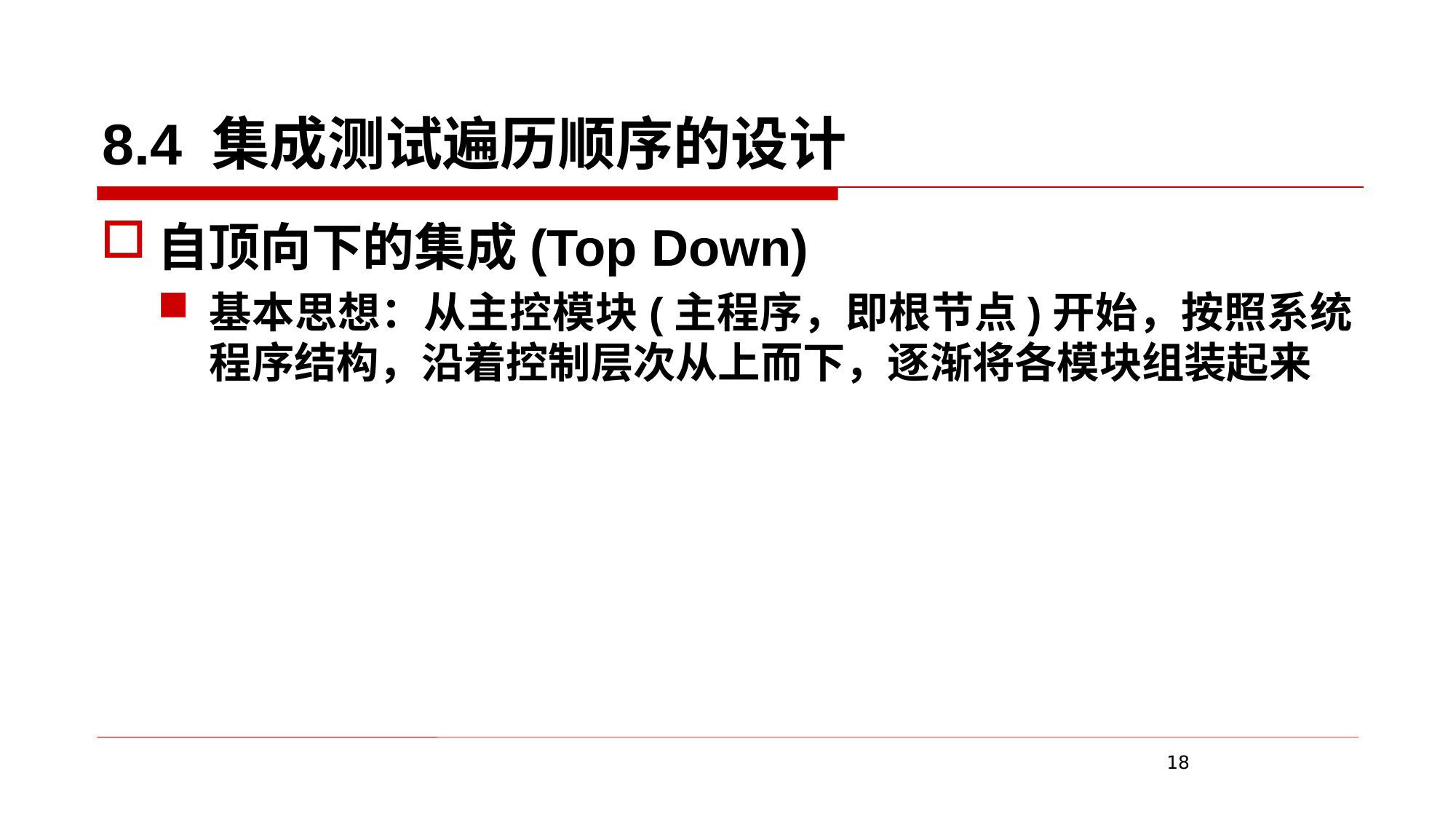

8.4 集成测试遍历顺序的设计
自顶向下的集成(Top Down)
基本思想：从主控模块(主程序，即根节点)开始，按照系统程序结构，沿着控制层次从上而下，逐渐将各模块组装起来
18